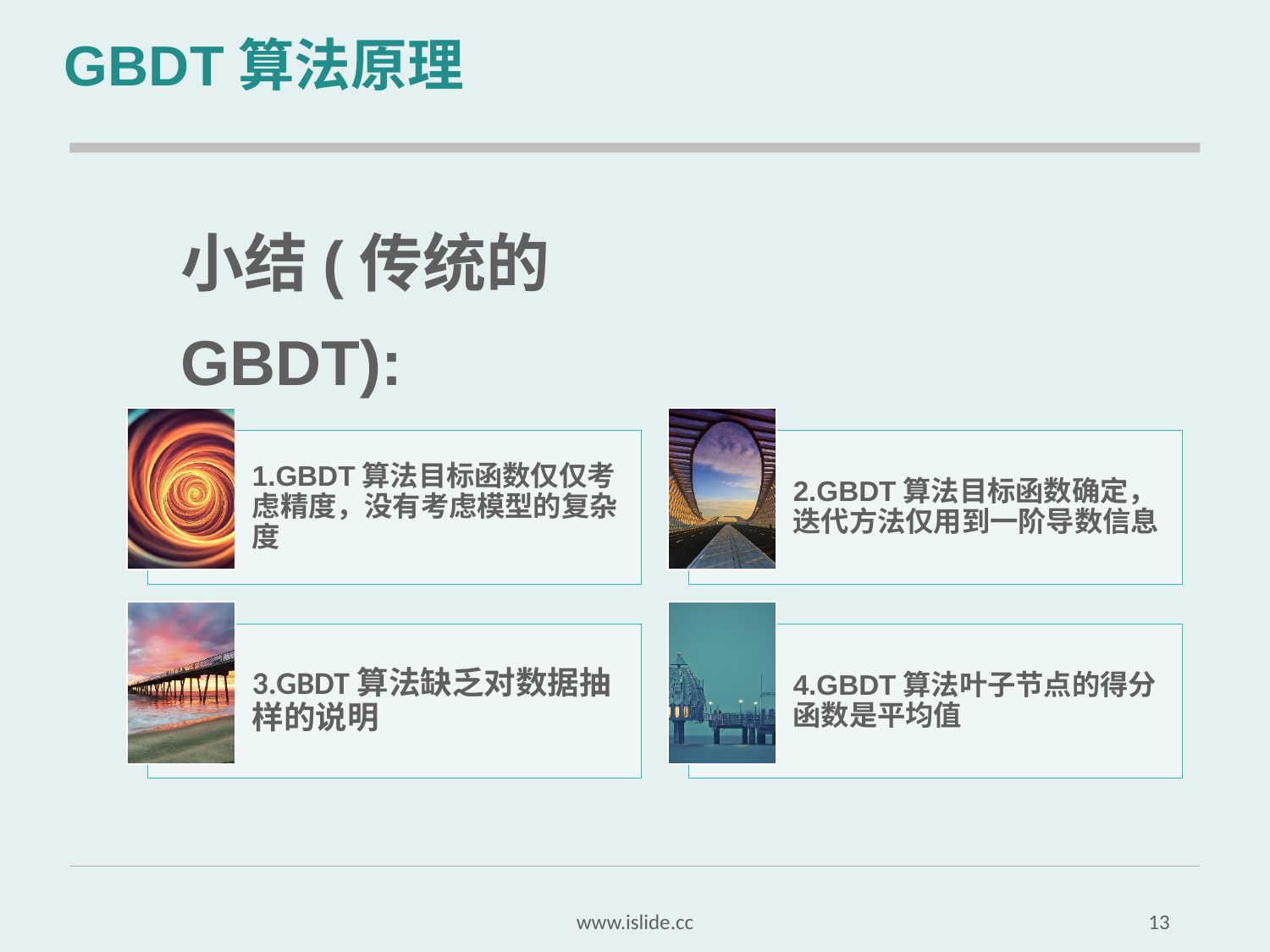

# GBDT算法原理
小结(传统的GBDT):
1.GBDT算法目标函数仅仅考虑精度，没有考虑模型的复杂度
2.GBDT算法目标函数确定，迭代方法仅用到一阶导数信息
3.GBDT算法缺乏对数据抽样的说明
4.GBDT算法叶子节点的得分函数是平均值
www.islide.cc
13